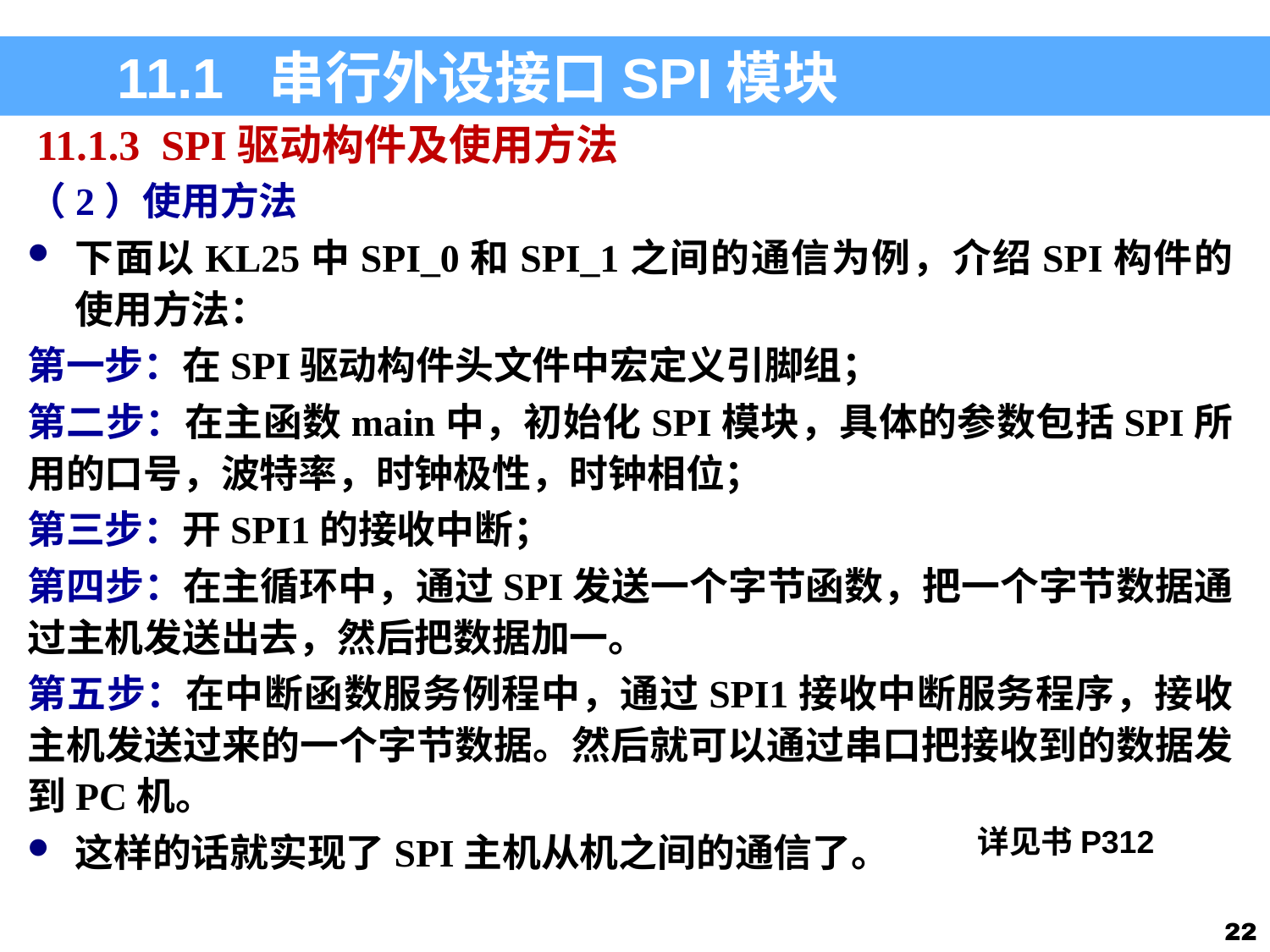

11.1  串行外设接口SPI模块
11.1.3  SPI驱动构件及使用方法
（2）使用方法
下面以KL25中SPI_0和SPI_1之间的通信为例，介绍SPI构件的使用方法：
第一步：在SPI驱动构件头文件中宏定义引脚组；
第二步：在主函数main中，初始化SPI模块，具体的参数包括SPI所用的口号，波特率，时钟极性，时钟相位；
第三步：开SPI1的接收中断；
第四步：在主循环中，通过SPI发送一个字节函数，把一个字节数据通过主机发送出去，然后把数据加一。
第五步：在中断函数服务例程中，通过SPI1接收中断服务程序，接收主机发送过来的一个字节数据。然后就可以通过串口把接收到的数据发到PC机。
这样的话就实现了SPI主机从机之间的通信了。
详见书P312
22